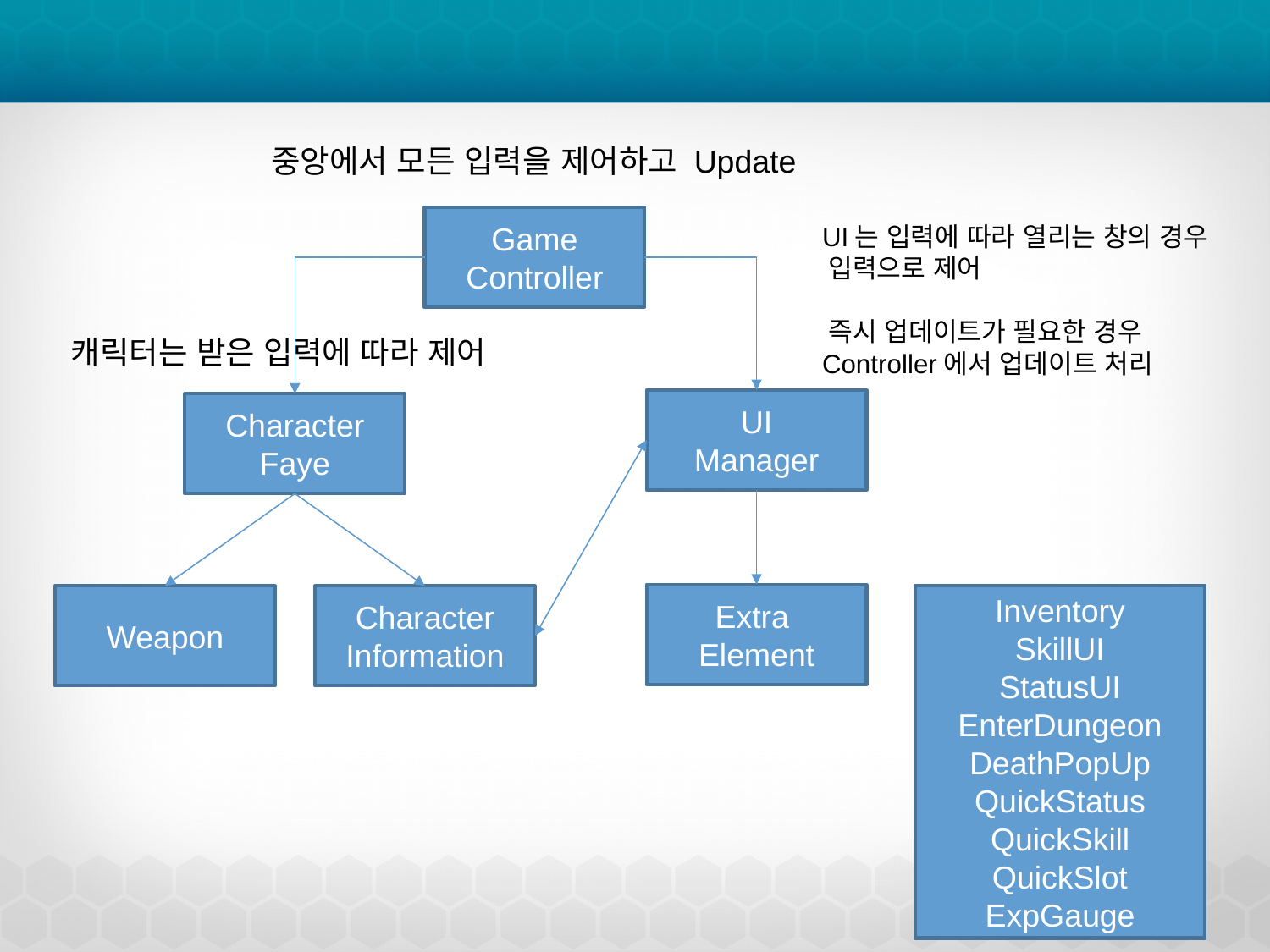

중앙에서 모든 입력을 제어하고 Update
Game Controller
  UI는 입력에 따라 열리는 창의 경우
  입력으로 제어

  즉시 업데이트가 필요한 경우
  Controller에서 업데이트 처리

캐릭터는 받은 입력에 따라 제어
UI
Manager
Character
Faye
Extra
Element
Weapon
Character
Information
Inventory
SkillUI
StatusUI
EnterDungeon
DeathPopUp
QuickStatus
QuickSkill
QuickSlot
ExpGauge